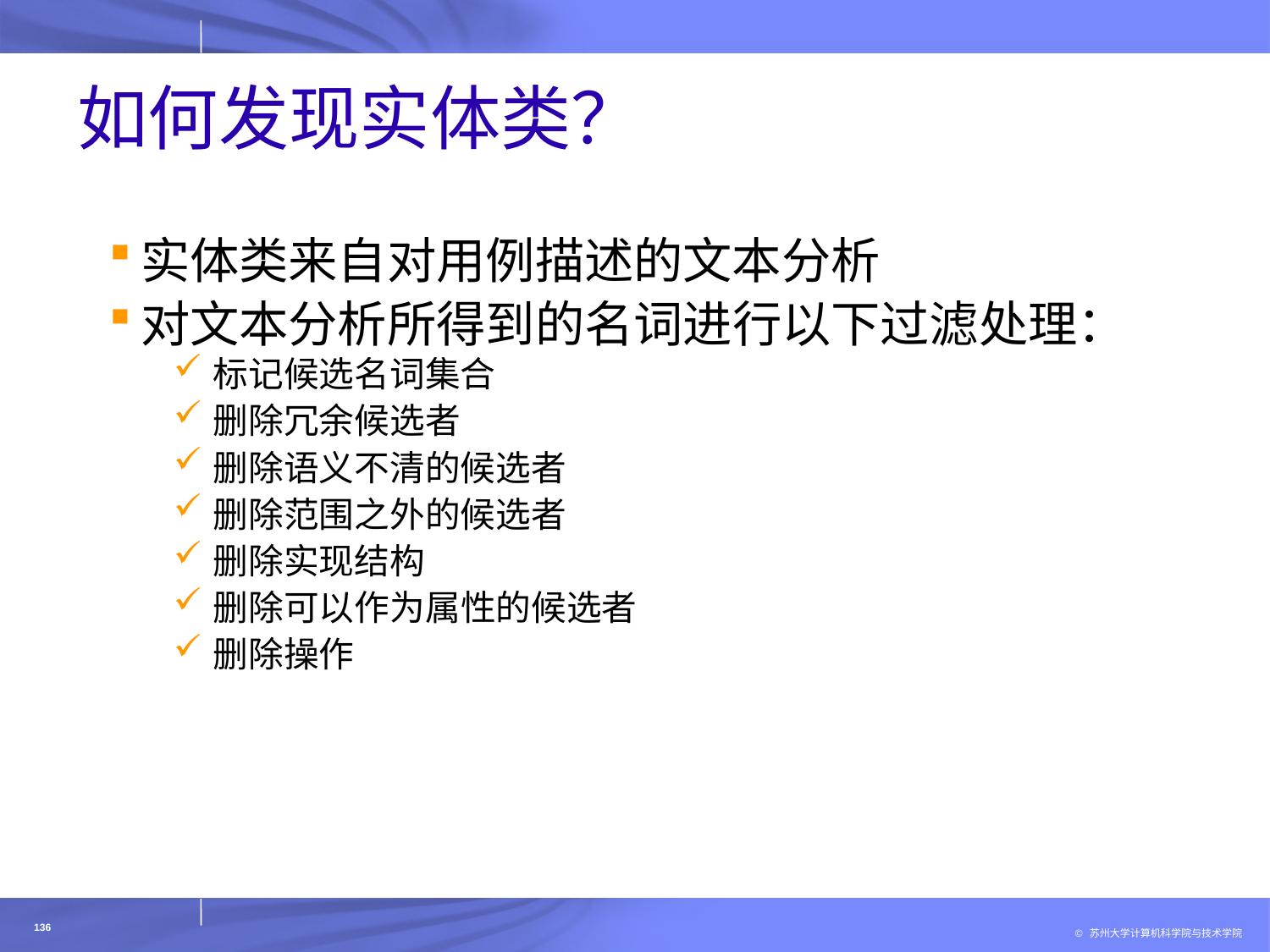

# 如何发现实体类？
实体类来自对用例描述的文本分析
对文本分析所得到的名词进行以下过滤处理：
标记候选名词集合
删除冗余候选者
删除语义不清的候选者
删除范围之外的候选者
删除实现结构
删除可以作为属性的候选者
删除操作

136